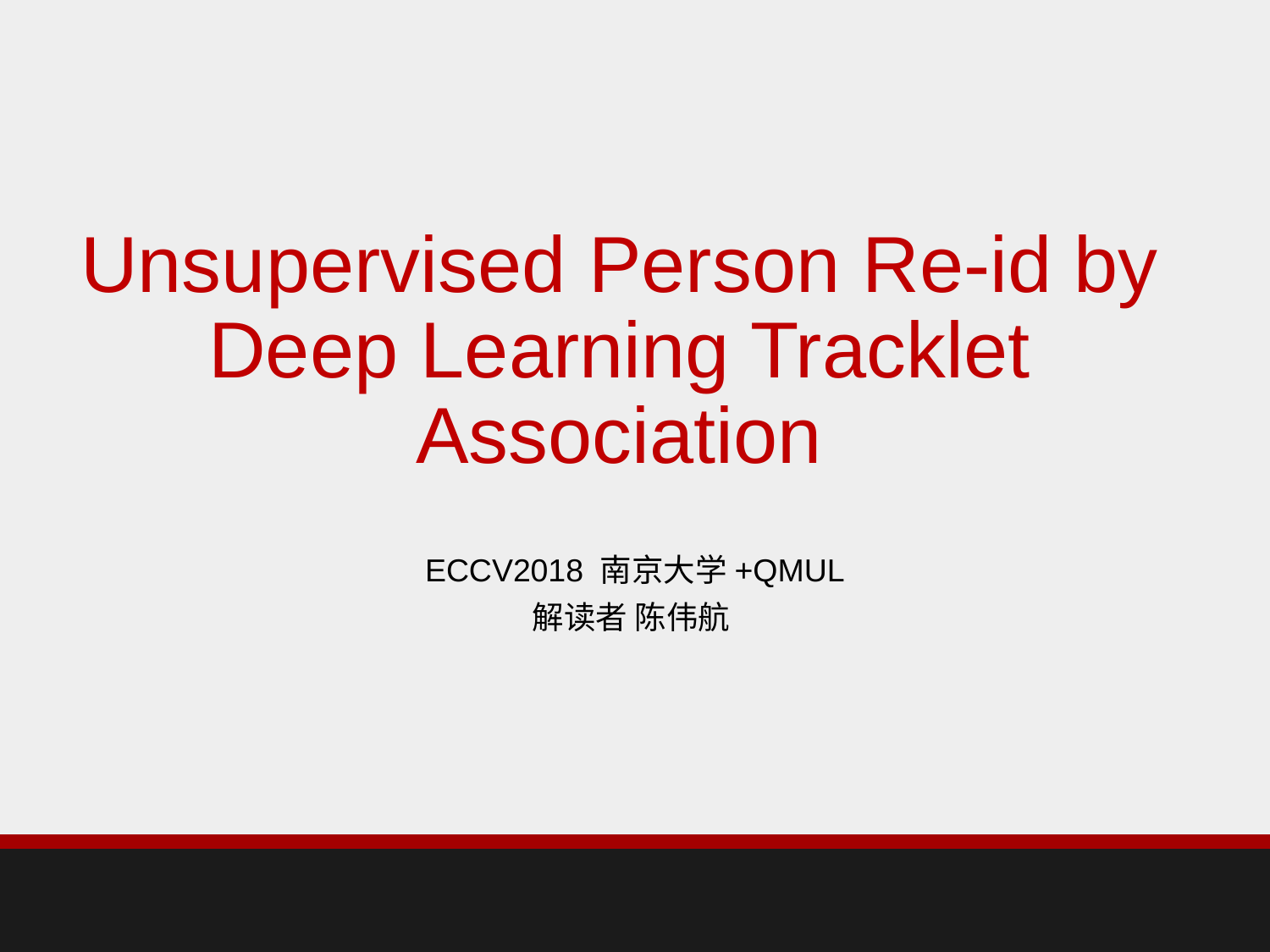

# Unsupervised Person Re-id by Deep Learning Tracklet Association
ECCV2018 南京大学+QMUL
解读者 陈伟航